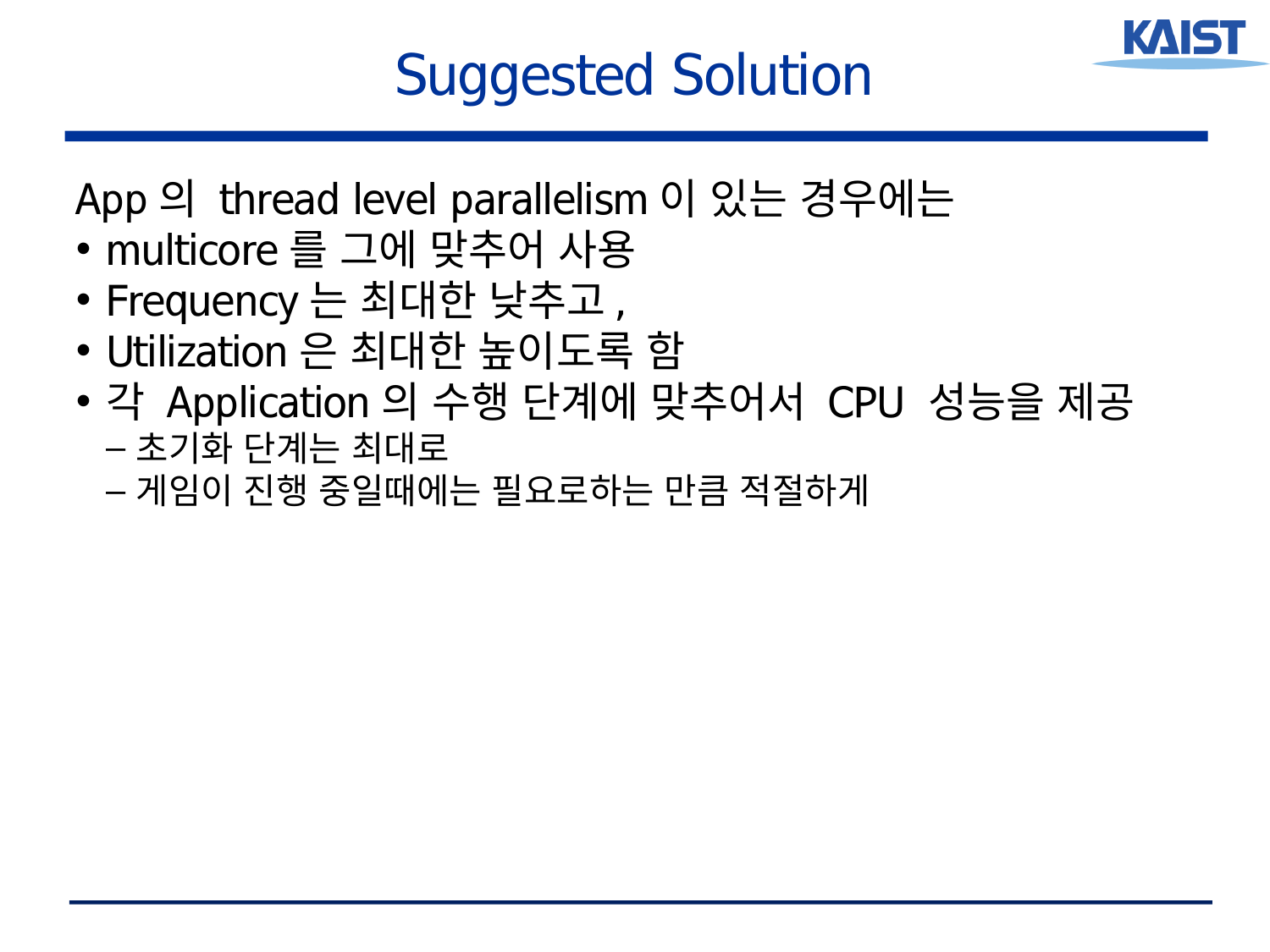

14
Suggested Solution
App의 thread level parallelism이 있는 경우에는
multicore를 그에 맞추어 사용
Frequency는 최대한 낮추고,
Utilization은 최대한 높이도록 함
각 Application의 수행 단계에 맞추어서 CPU 성능을 제공
초기화 단계는 최대로
게임이 진행 중일때에는 필요로하는 만큼 적절하게